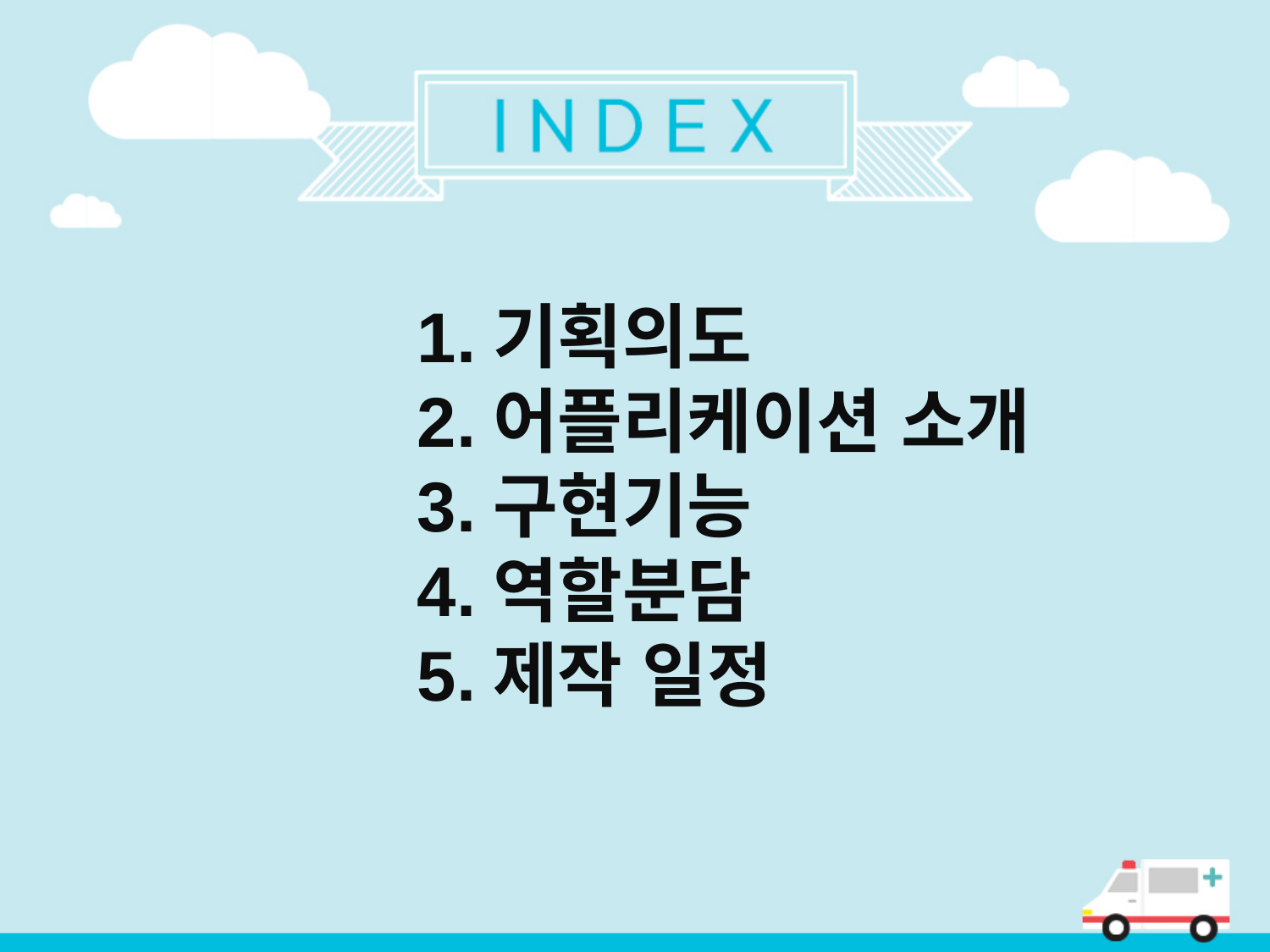

1.기획의도
2.어플리케이션 소개
3.구현기능
4.역할분담
5.제작 일정